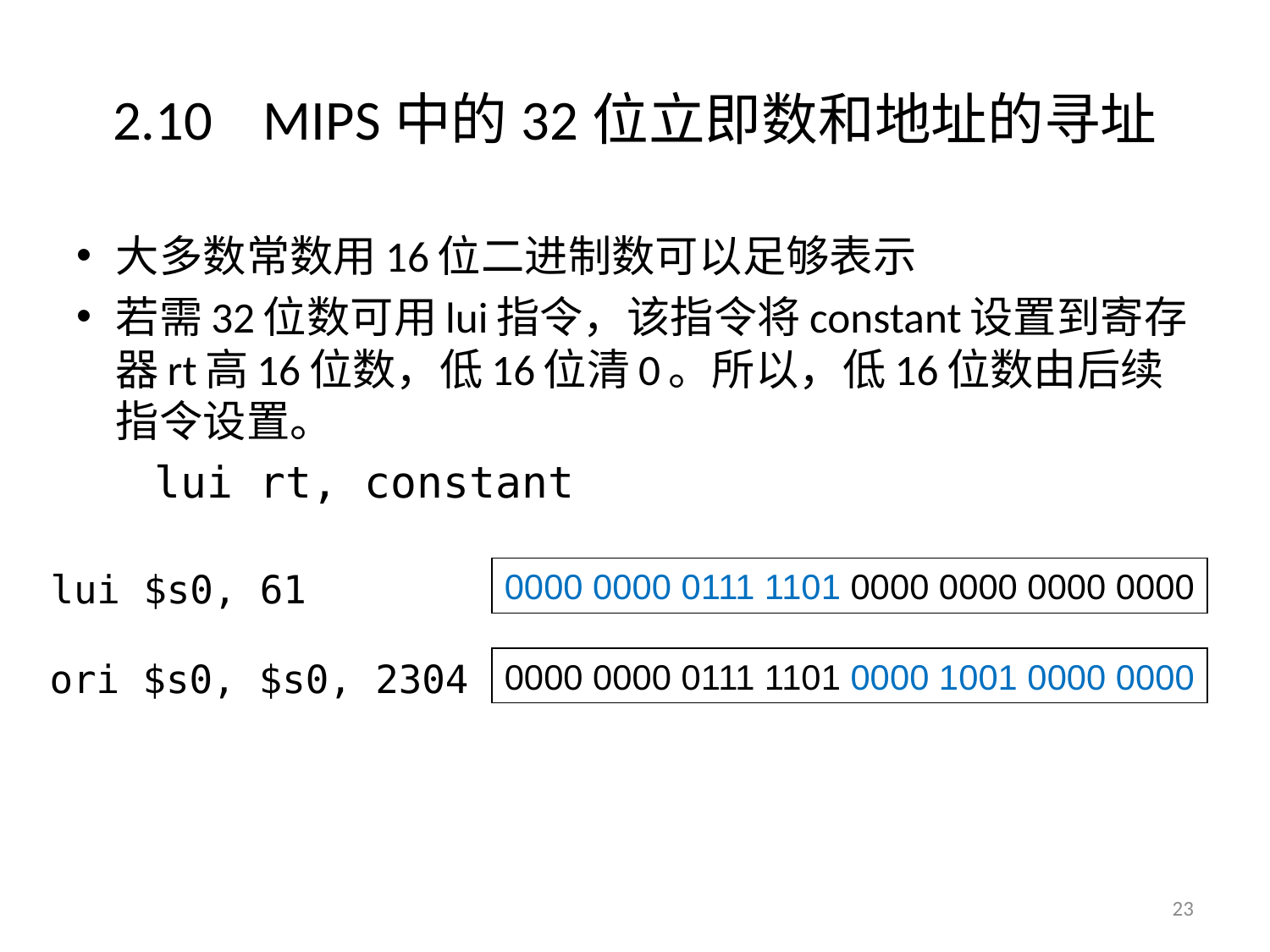

# 2.10    MIPS中的32位立即数和地址的寻址
大多数常数用16位二进制数可以足够表示
若需32位数可用lui指令，该指令将constant设置到寄存器rt高16位数，低16位清0。所以，低16位数由后续指令设置。
   lui rt, constant
0000 0000 0111 1101 0000 0000 0000 0000
lui $s0, 61
0000 0000 0111 1101 0000 1001 0000 0000
ori $s0, $s0, 2304
23